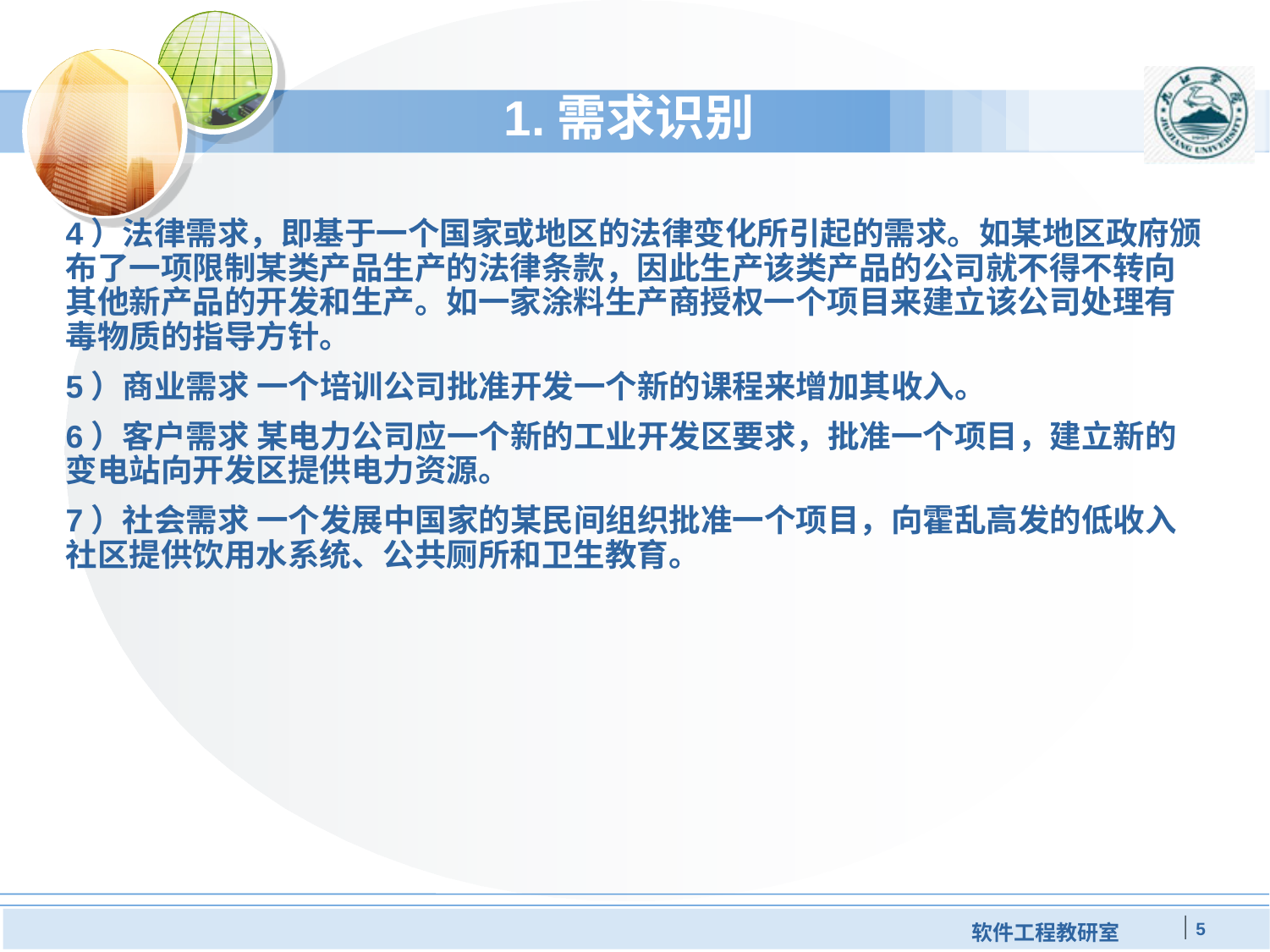

# 1.需求识别
4）法律需求，即基于一个国家或地区的法律变化所引起的需求。如某地区政府颁布了一项限制某类产品生产的法律条款，因此生产该类产品的公司就不得不转向其他新产品的开发和生产。如一家涂料生产商授权一个项目来建立该公司处理有毒物质的指导方针。
5）商业需求 一个培训公司批准开发一个新的课程来增加其收入。
6）客户需求 某电力公司应一个新的工业开发区要求，批准一个项目，建立新的变电站向开发区提供电力资源。
7）社会需求 一个发展中国家的某民间组织批准一个项目，向霍乱高发的低收入社区提供饮用水系统、公共厕所和卫生教育。